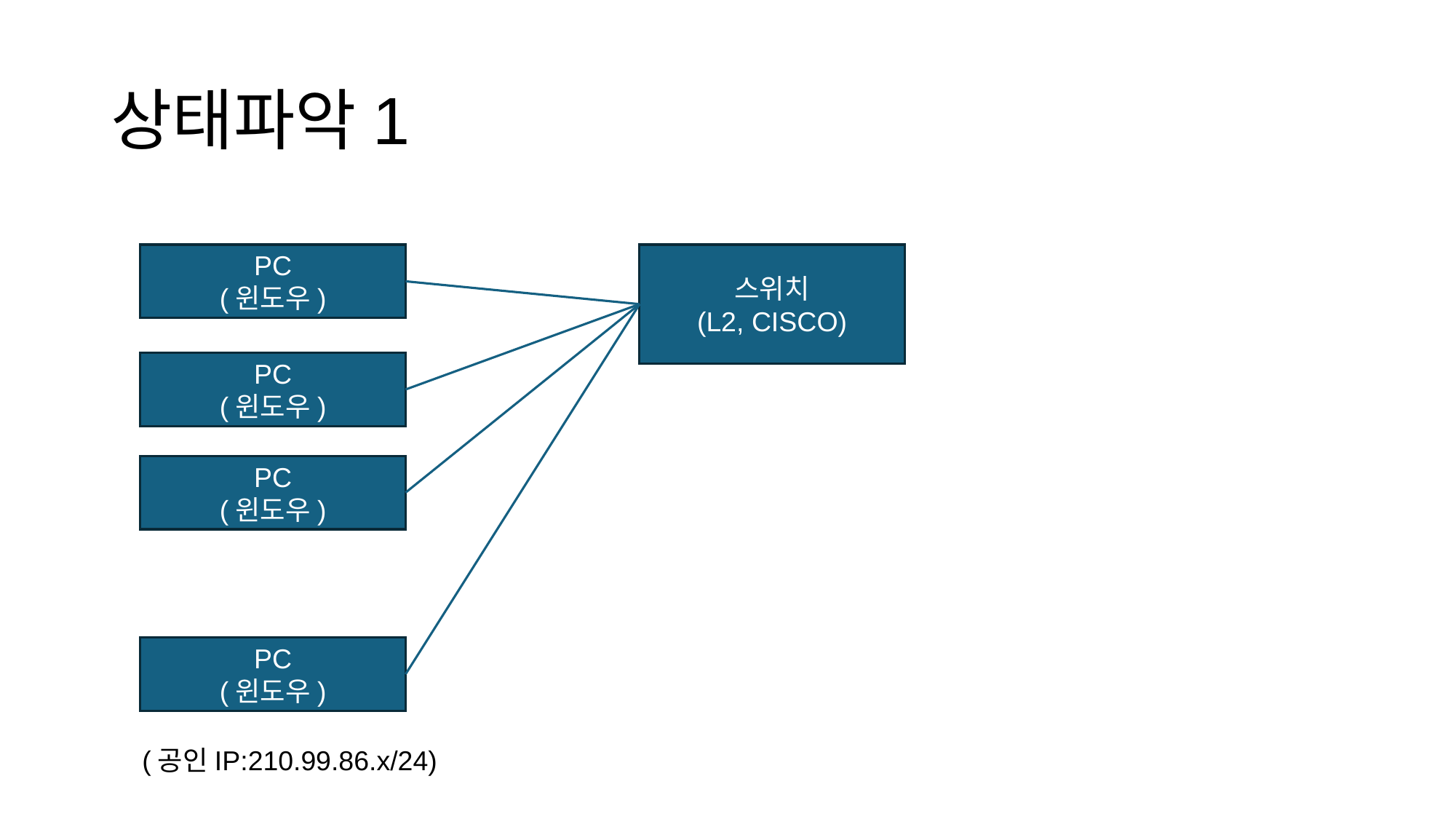

# 상태파악1
PC
(윈도우)
스위치
(L2, CISCO)
PC
(윈도우)
PC
(윈도우)
PC
(윈도우)
(공인IP:210.99.86.x/24)